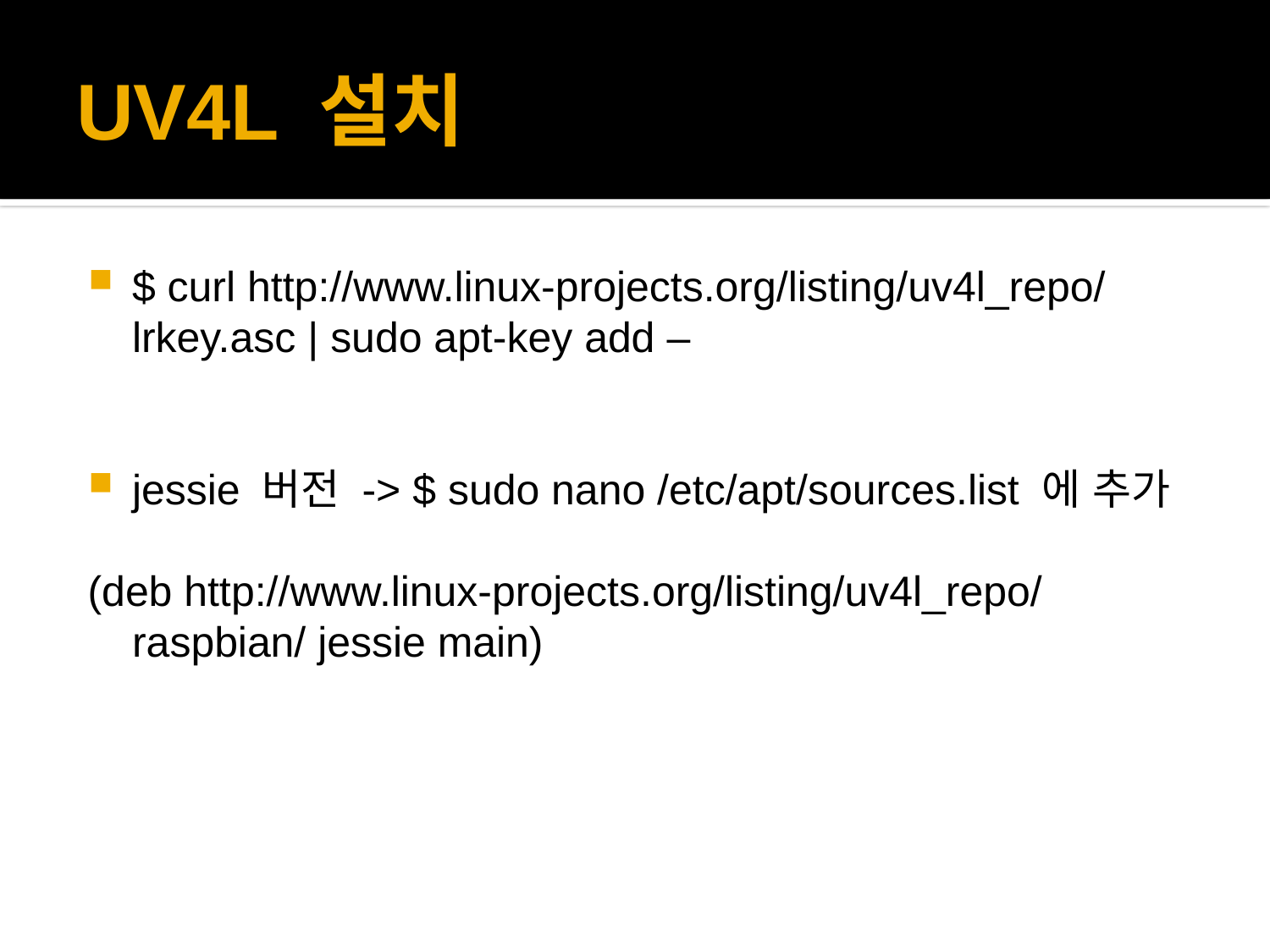

# UV4L 설치
$ curl http://www.linux-projects.org/listing/uv4l_repo/lrkey.asc | sudo apt-key add –

jessie 버전 -> $ sudo nano /etc/apt/sources.list 에 추가

(deb http://www.linux-projects.org/listing/uv4l_repo/raspbian/ jessie main)